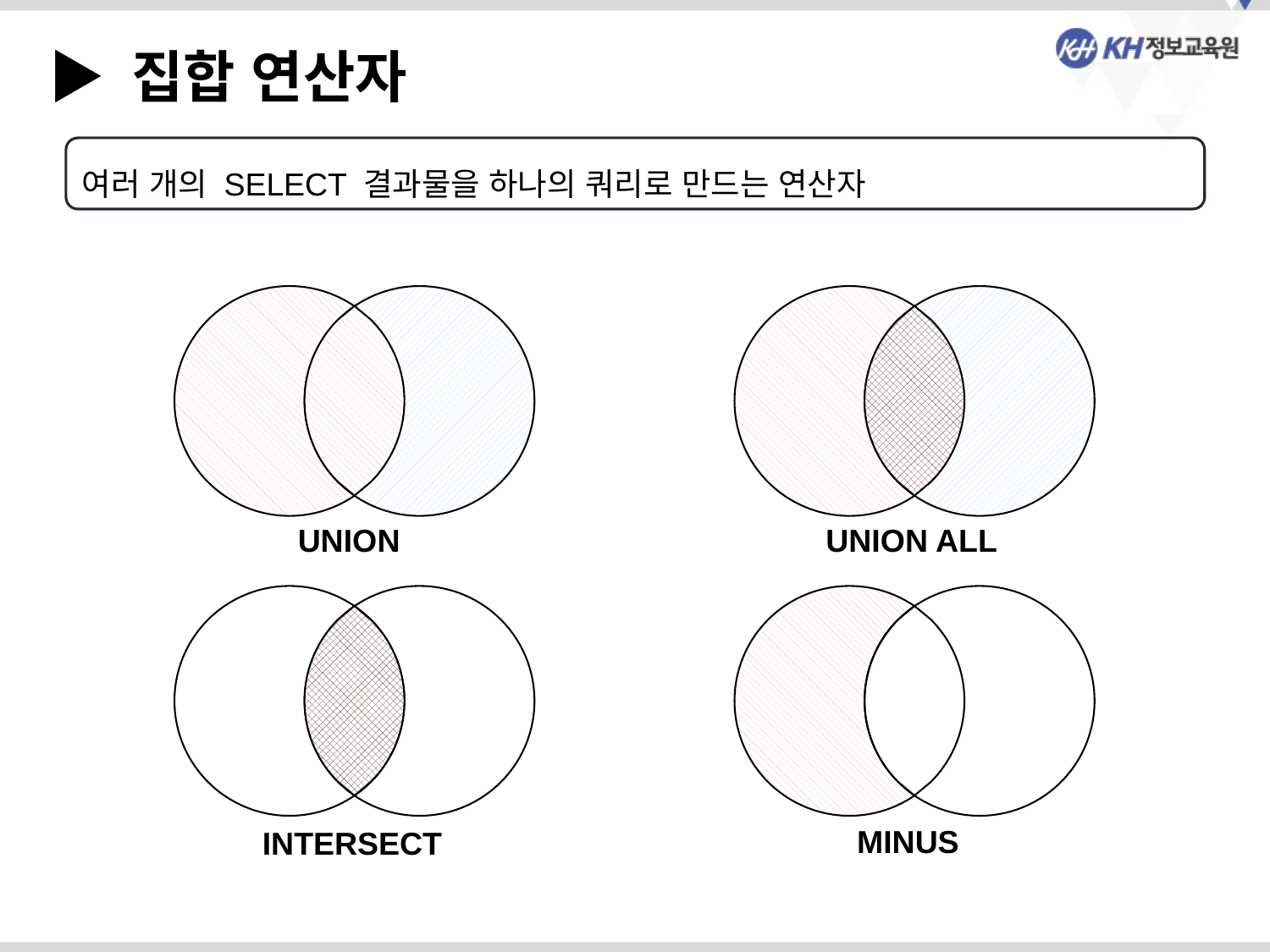

▶ 집합 연산자
여러 개의 SELECT 결과물을 하나의 쿼리로 만드는 연산자

UNION
UNION ALL

MINUS
INTERSECT